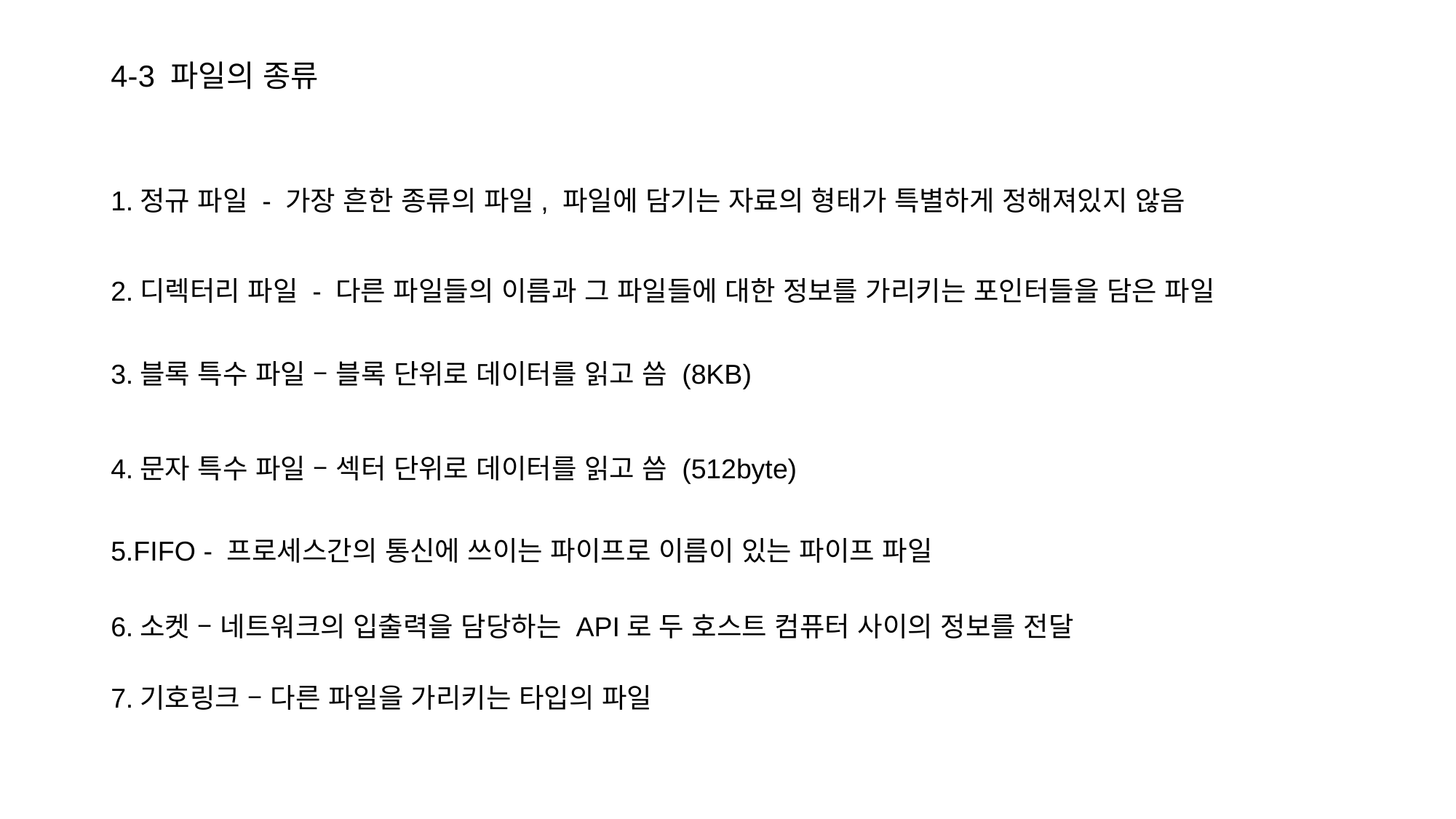

# 4-3 파일의 종류
1.정규 파일 - 가장 흔한 종류의 파일, 파일에 담기는 자료의 형태가 특별하게 정해져있지 않음
2.디렉터리 파일 - 다른 파일들의 이름과 그 파일들에 대한 정보를 가리키는 포인터들을 담은 파일
3.블록 특수 파일 – 블록 단위로 데이터를 읽고 씀 (8KB)
4.문자 특수 파일 – 섹터 단위로 데이터를 읽고 씀 (512byte)
5.FIFO - 프로세스간의 통신에 쓰이는 파이프로 이름이 있는 파이프 파일
6.소켓 – 네트워크의 입출력을 담당하는 API로 두 호스트 컴퓨터 사이의 정보를 전달
7.기호링크 – 다른 파일을 가리키는 타입의 파일